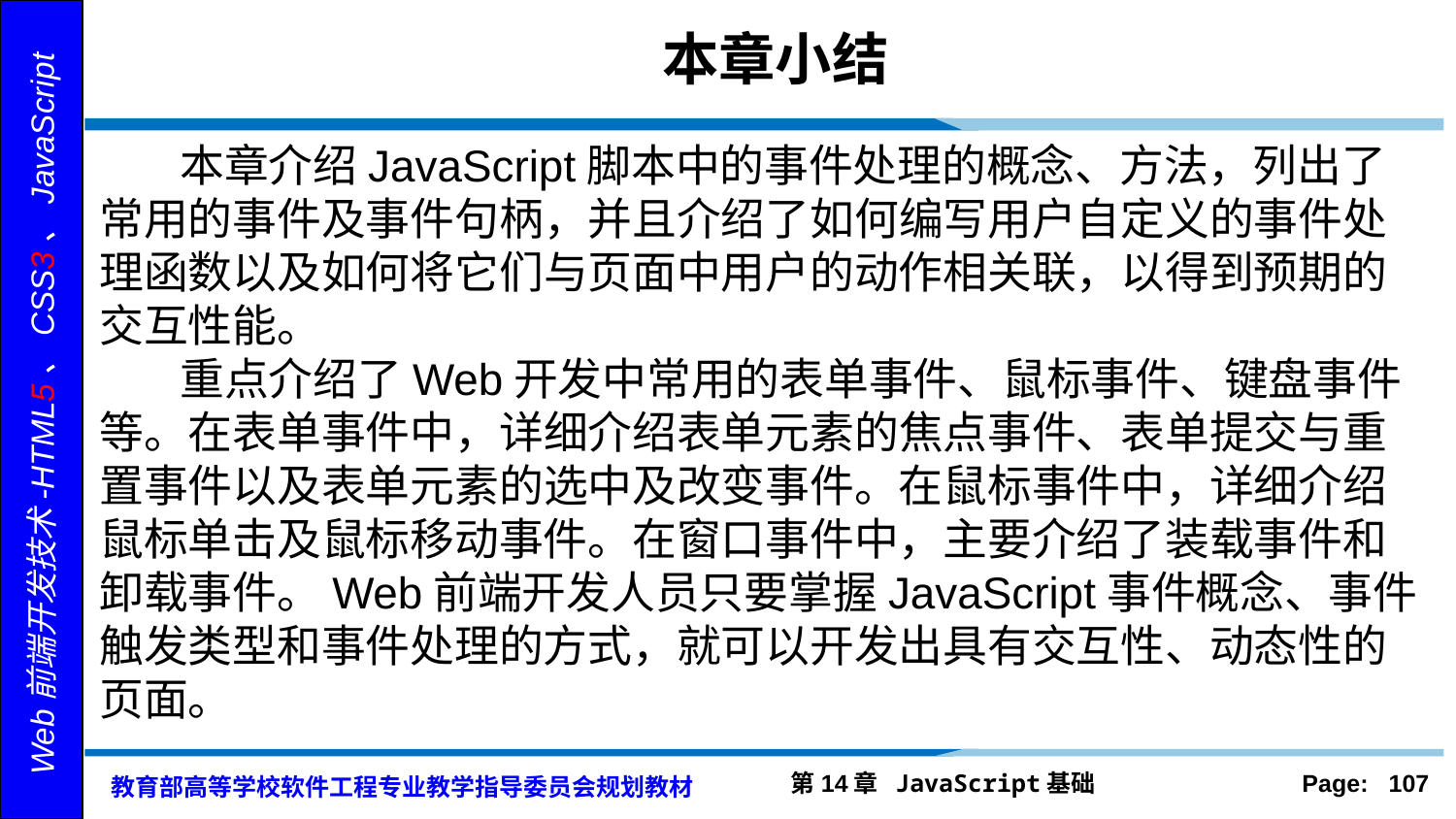

# 本章小结
       本章介绍JavaScript脚本中的事件处理的概念、方法，列出了常用的事件及事件句柄，并且介绍了如何编写用户自定义的事件处理函数以及如何将它们与页面中用户的动作相关联，以得到预期的交互性能。
       重点介绍了Web开发中常用的表单事件、鼠标事件、键盘事件等。在表单事件中，详细介绍表单元素的焦点事件、表单提交与重置事件以及表单元素的选中及改变事件。在鼠标事件中，详细介绍鼠标单击及鼠标移动事件。在窗口事件中，主要介绍了装载事件和卸载事件。Web前端开发人员只要掌握JavaScript事件概念、事件触发类型和事件处理的方式，就可以开发出具有交互性、动态性的页面。